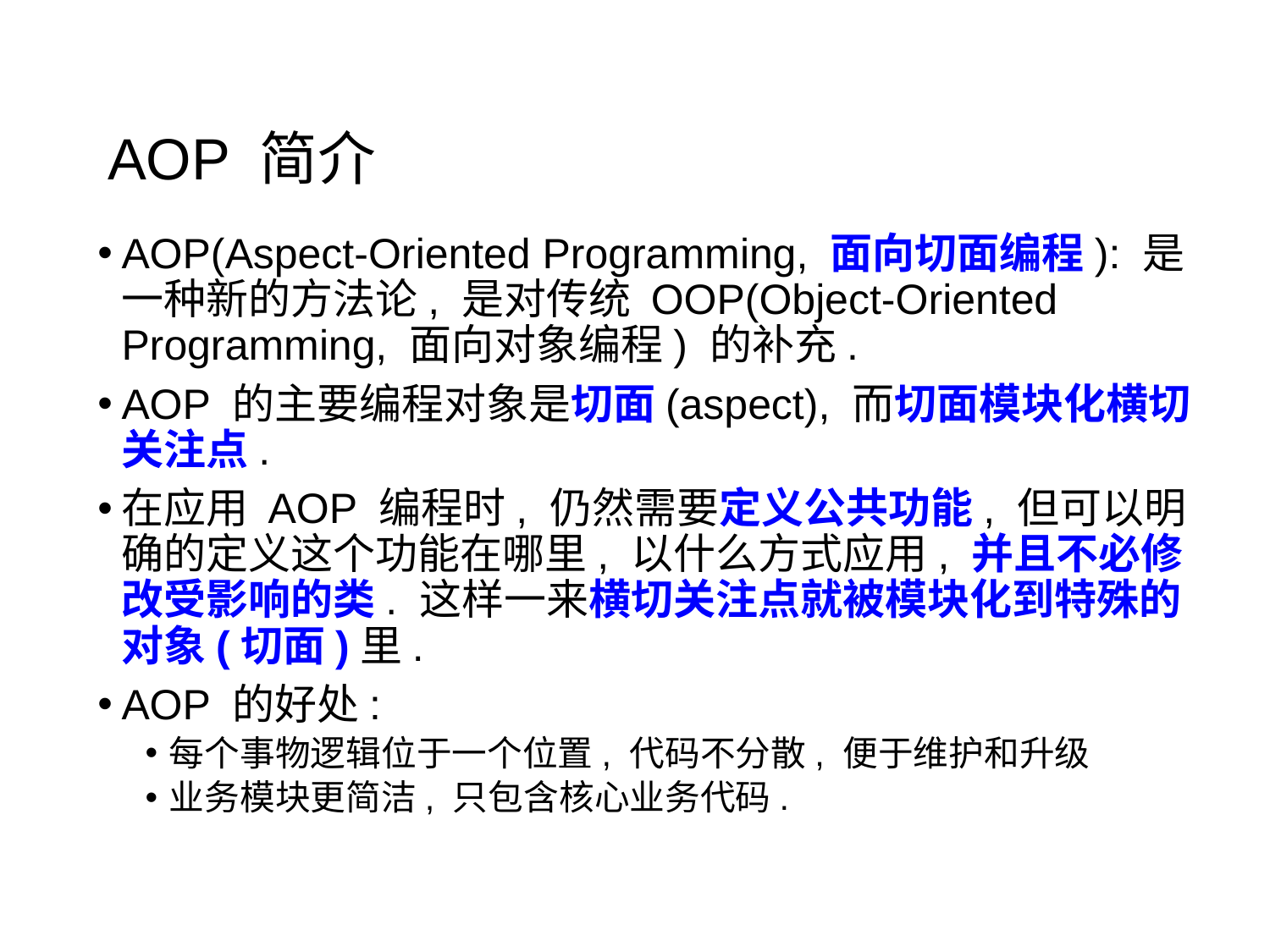

# AOP 简介
AOP(Aspect-Oriented Programming, 面向切面编程): 是一种新的方法论, 是对传统 OOP(Object-Oriented Programming, 面向对象编程) 的补充.
AOP 的主要编程对象是切面(aspect), 而切面模块化横切关注点.
在应用 AOP 编程时, 仍然需要定义公共功能, 但可以明确的定义这个功能在哪里, 以什么方式应用, 并且不必修改受影响的类. 这样一来横切关注点就被模块化到特殊的对象(切面)里.
AOP 的好处:
每个事物逻辑位于一个位置, 代码不分散, 便于维护和升级
业务模块更简洁, 只包含核心业务代码.